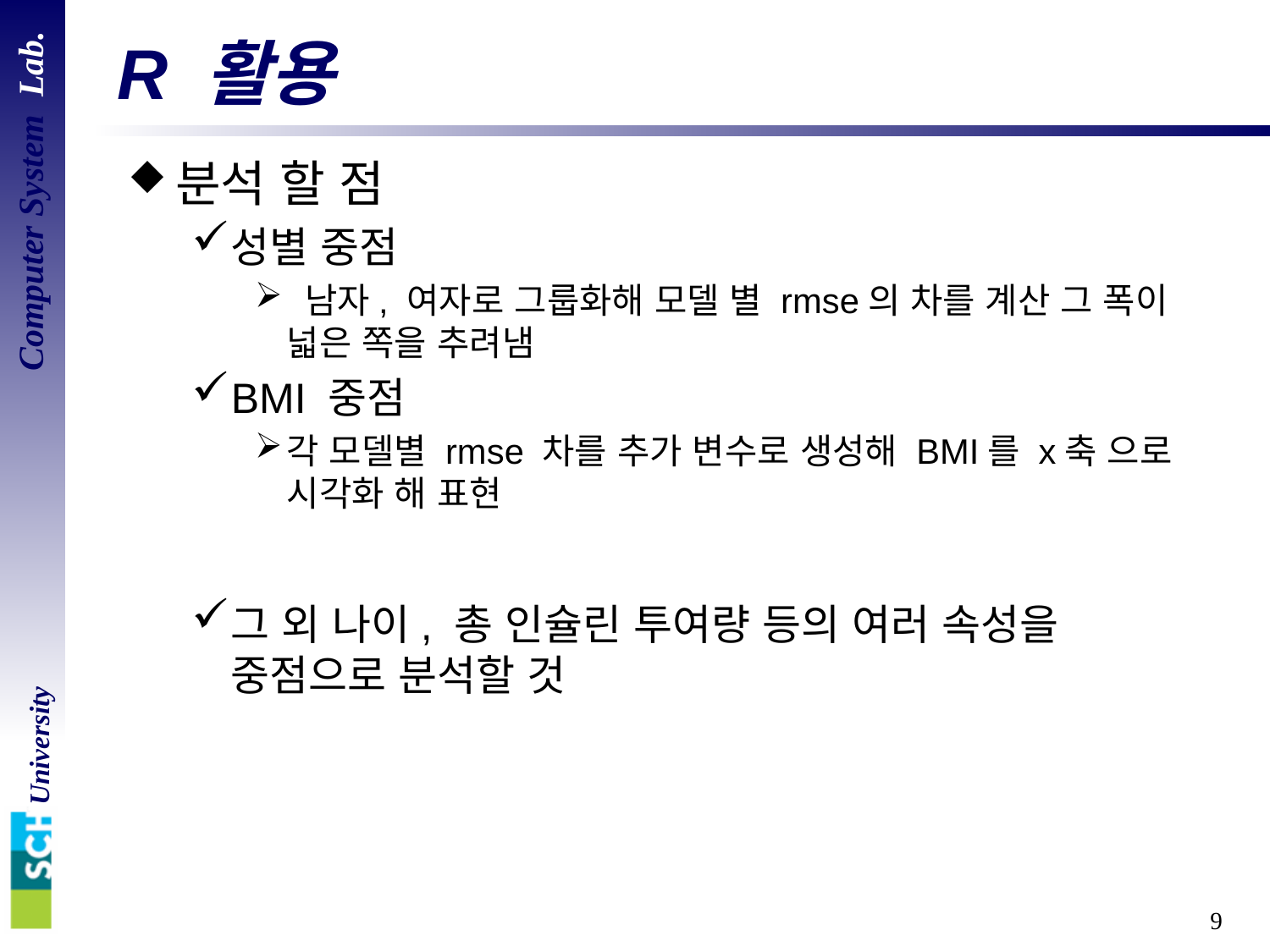

# R 활용
분석 할 점
성별 중점
 남자, 여자로 그룹화해 모델 별 rmse의 차를 계산 그 폭이 넓은 쪽을 추려냄
BMI 중점
각 모델별 rmse 차를 추가 변수로 생성해 BMI를 x축 으로
시각화 해 표현

그 외 나이, 총 인슐린 투여량 등의 여러 속성을
중점으로 분석할 것